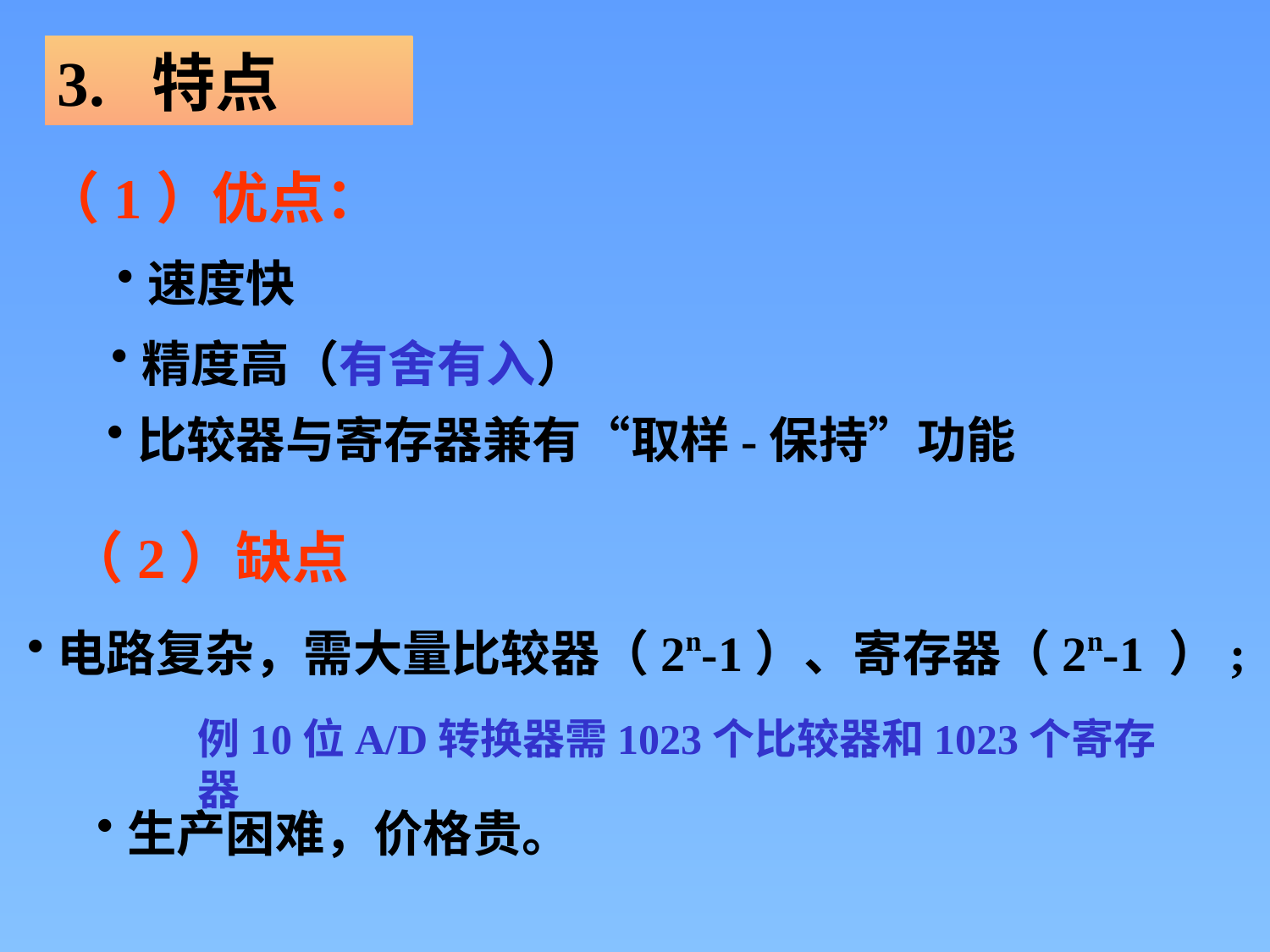

3.  特点
（1）优点：
速度快
精度高（有舍有入）
比较器与寄存器兼有“取样-保持”功能
（2）缺点
电路复杂，需大量比较器（2n-1）、寄存器（2n-1 ）;
例10位A/D转换器需1023个比较器和1023个寄存器
生产困难，价格贵。